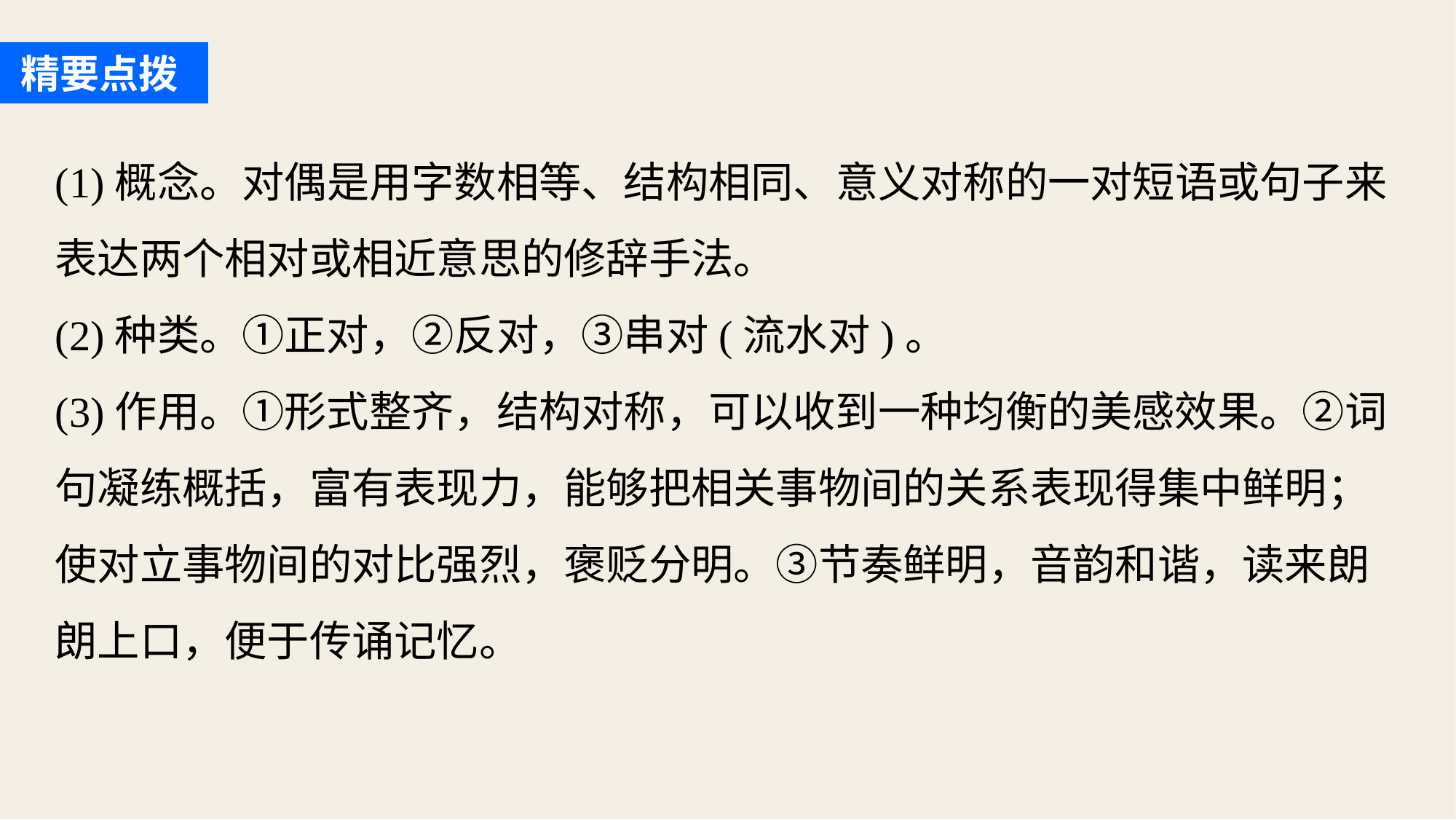

精要点拨
(1)概念。对偶是用字数相等、结构相同、意义对称的一对短语或句子来表达两个相对或相近意思的修辞手法。
(2)种类。①正对，②反对，③串对(流水对)。
(3)作用。①形式整齐，结构对称，可以收到一种均衡的美感效果。②词句凝练概括，富有表现力，能够把相关事物间的关系表现得集中鲜明；使对立事物间的对比强烈，褒贬分明。③节奏鲜明，音韵和谐，读来朗朗上口，便于传诵记忆。